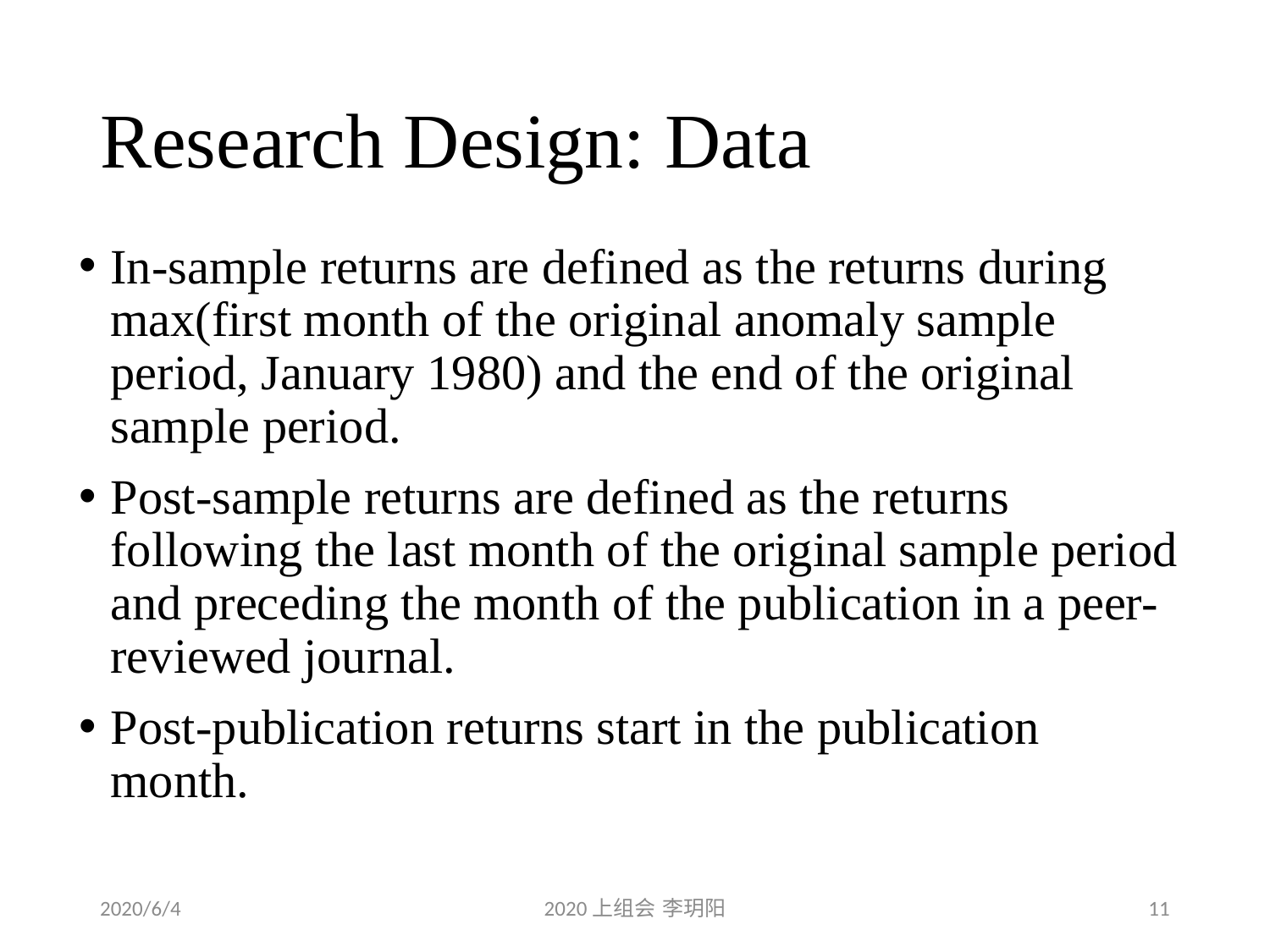

# Research Design: Data
In-sample returns are defined as the returns during max(first month of the original anomaly sample period, January 1980) and the end of the original sample period.
Post-sample returns are defined as the returns following the last month of the original sample period and preceding the month of the publication in a peer-reviewed journal.
Post-publication returns start in the publication month.
2020/6/4
2020上组会 李玥阳
11